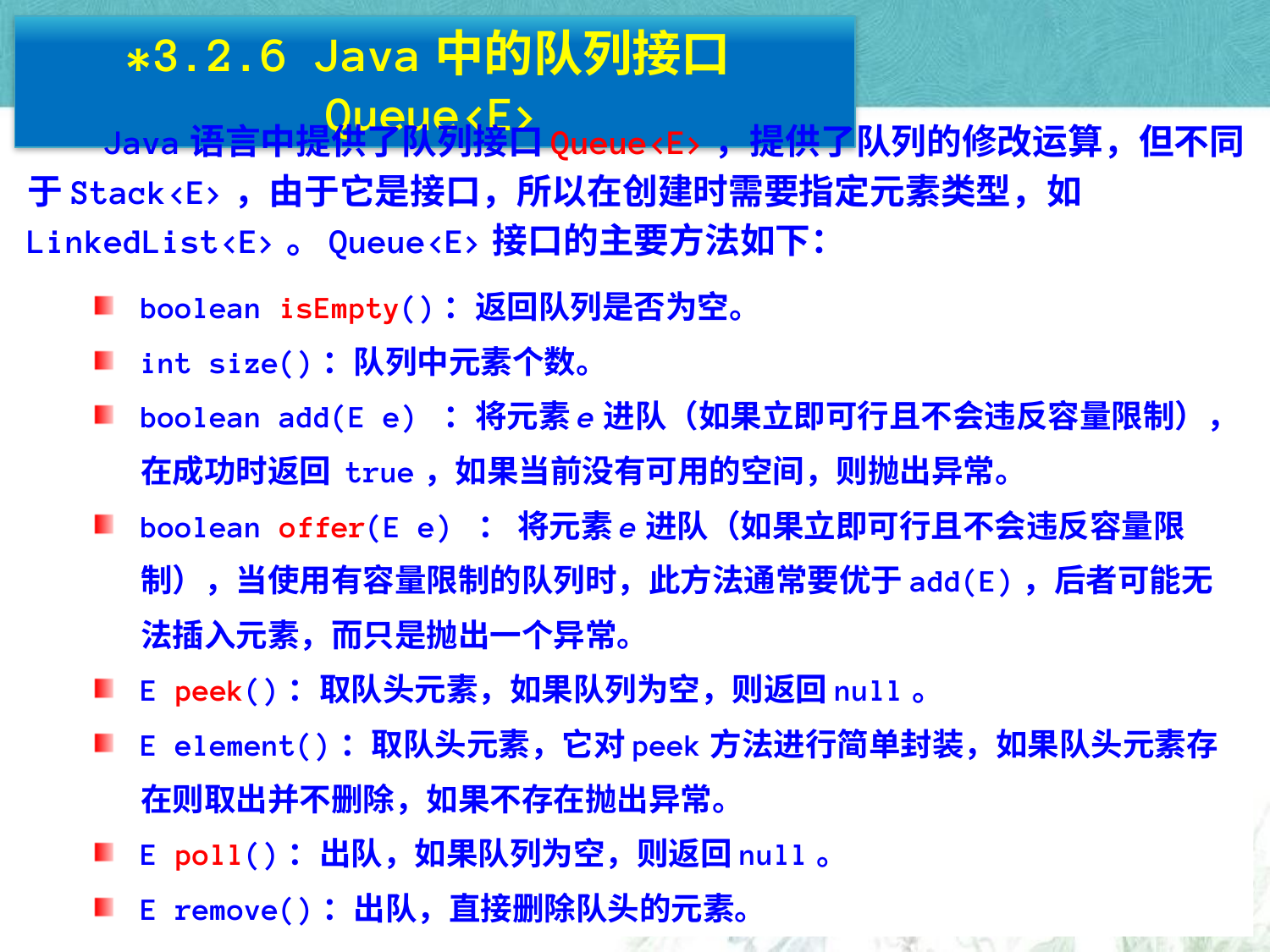

*3.2.6 Java中的队列接口Queue<E>
    Java语言中提供了队列接口Queue<E>，提供了队列的修改运算，但不同于Stack<E>，由于它是接口，所以在创建时需要指定元素类型，如LinkedList<E>。Queue<E>接口的主要方法如下：

boolean isEmpty()：返回队列是否为空。
int size()：队列中元素个数。
boolean add(E e) ：将元素e进队（如果立即可行且不会违反容量限制），在成功时返回 true，如果当前没有可用的空间，则抛出异常。
boolean offer(E e) ： 将元素e进队（如果立即可行且不会违反容量限制），当使用有容量限制的队列时，此方法通常要优于add(E)，后者可能无法插入元素，而只是抛出一个异常。
E peek()：取队头元素，如果队列为空，则返回null。
E element()：取队头元素，它对peek方法进行简单封装，如果队头元素存在则取出并不删除，如果不存在抛出异常。
E poll()：出队，如果队列为空，则返回null。
E remove()：出队，直接删除队头的元素。